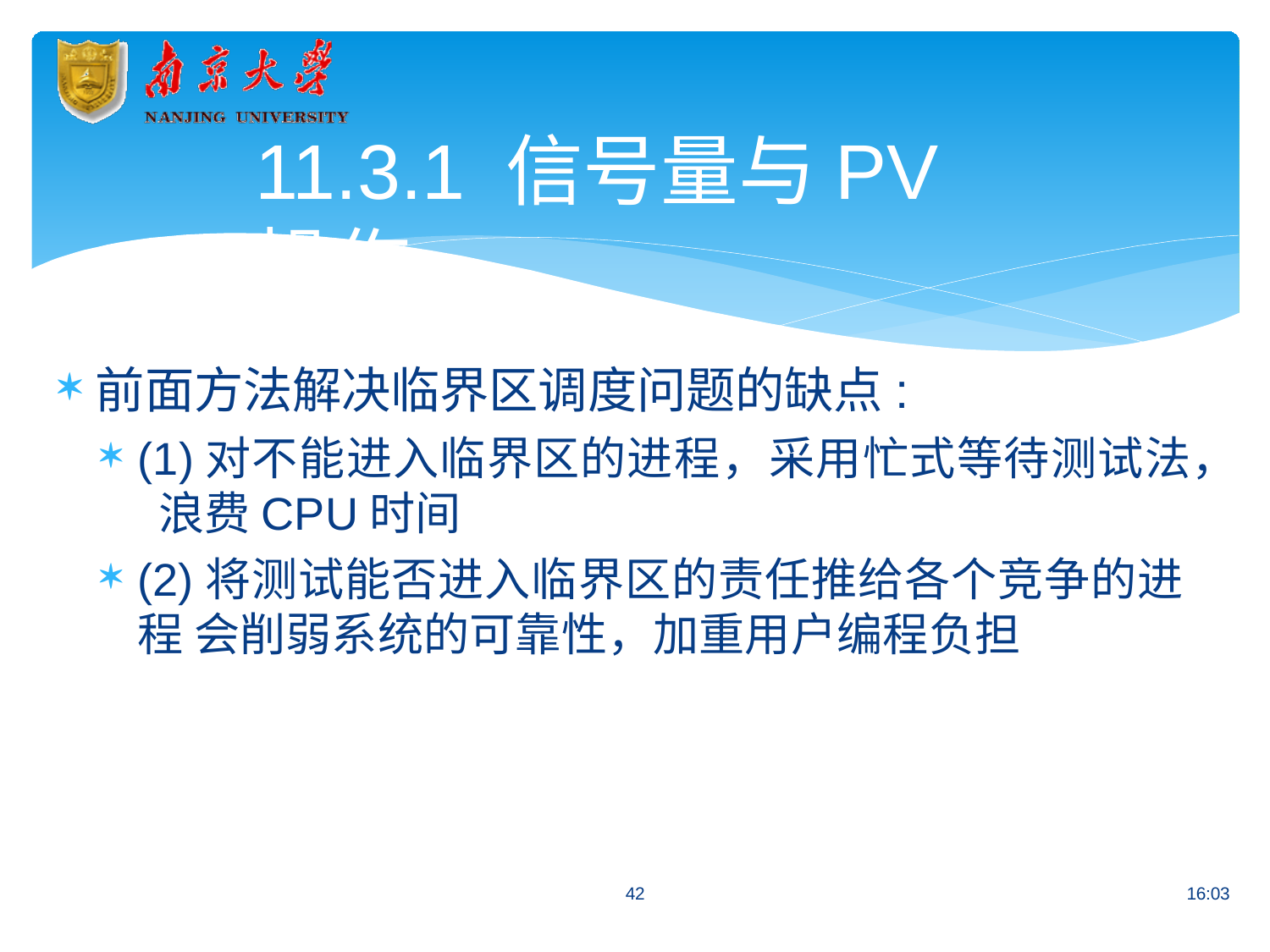

# 11.3.1 信号量与PV操作

前面方法解决临界区调度问题的缺点:
(1)对不能进入临界区的进程，采用忙式等待测试法，  浪费CPU时间
(2)将测试能否进入临界区的责任推给各个竞争的进程 会削弱系统的可靠性，加重用户编程负担
42
16:03